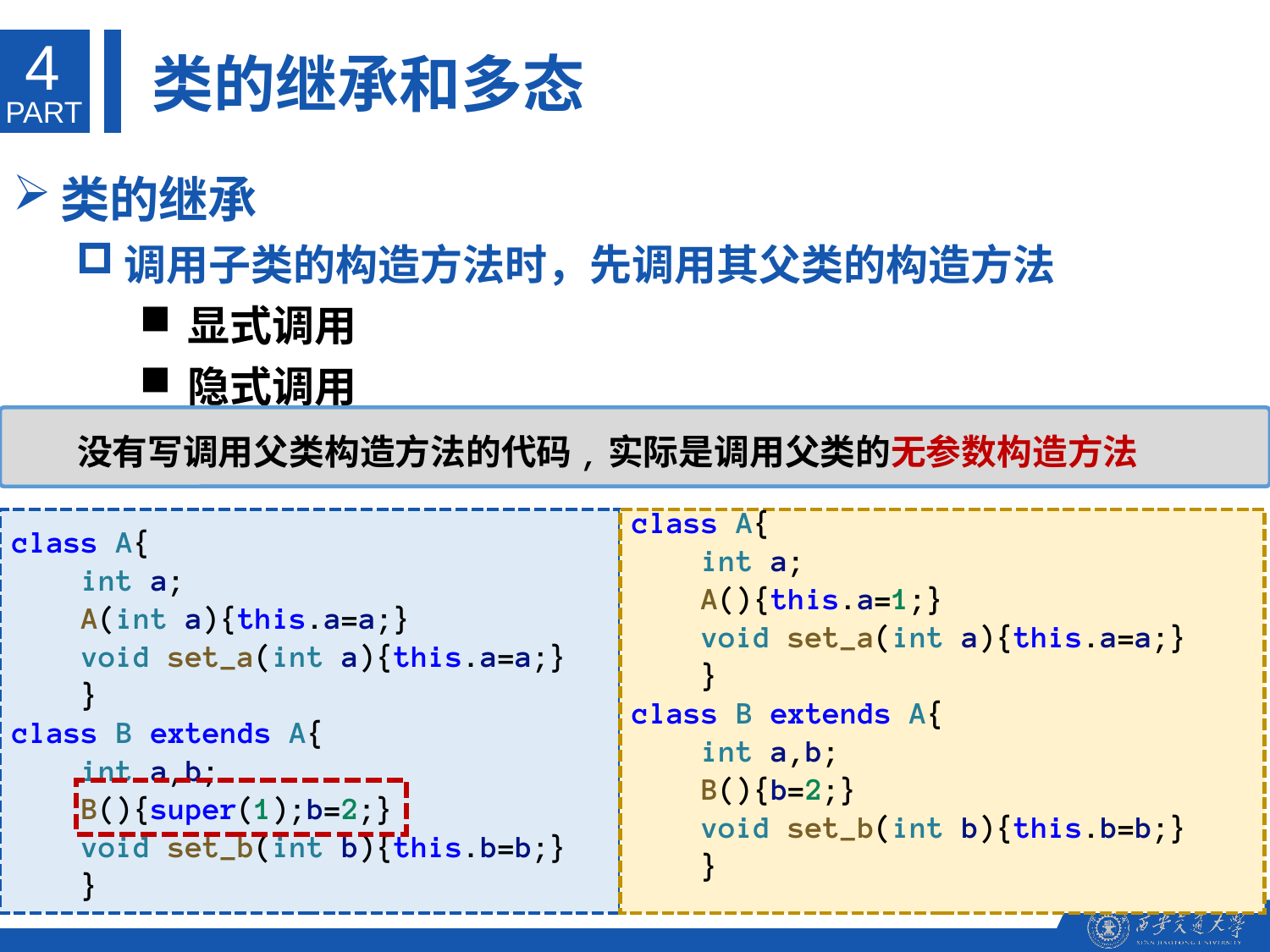

4
类的继承和多态

PART
类的继承
调用子类的构造方法时，先调用其父类的构造方法
显式调用
隐式调用

没有写调用父类构造方法的代码,实际是调用父类的无参数构造方法
class A{
    int a;
    A(){this.a=1;}
    void set_a(int a){this.a=a;}
    }
class B extends A{
    int a,b;
    B(){b=2;}
    void set_b(int b){this.b=b;}
    }

class A{
    int a;
    A(int a){this.a=a;}
    void set_a(int a){this.a=a;}
    }
class B extends A{
    int a,b;
    B(){super(1);b=2;}
    void set_b(int b){this.b=b;}
    }